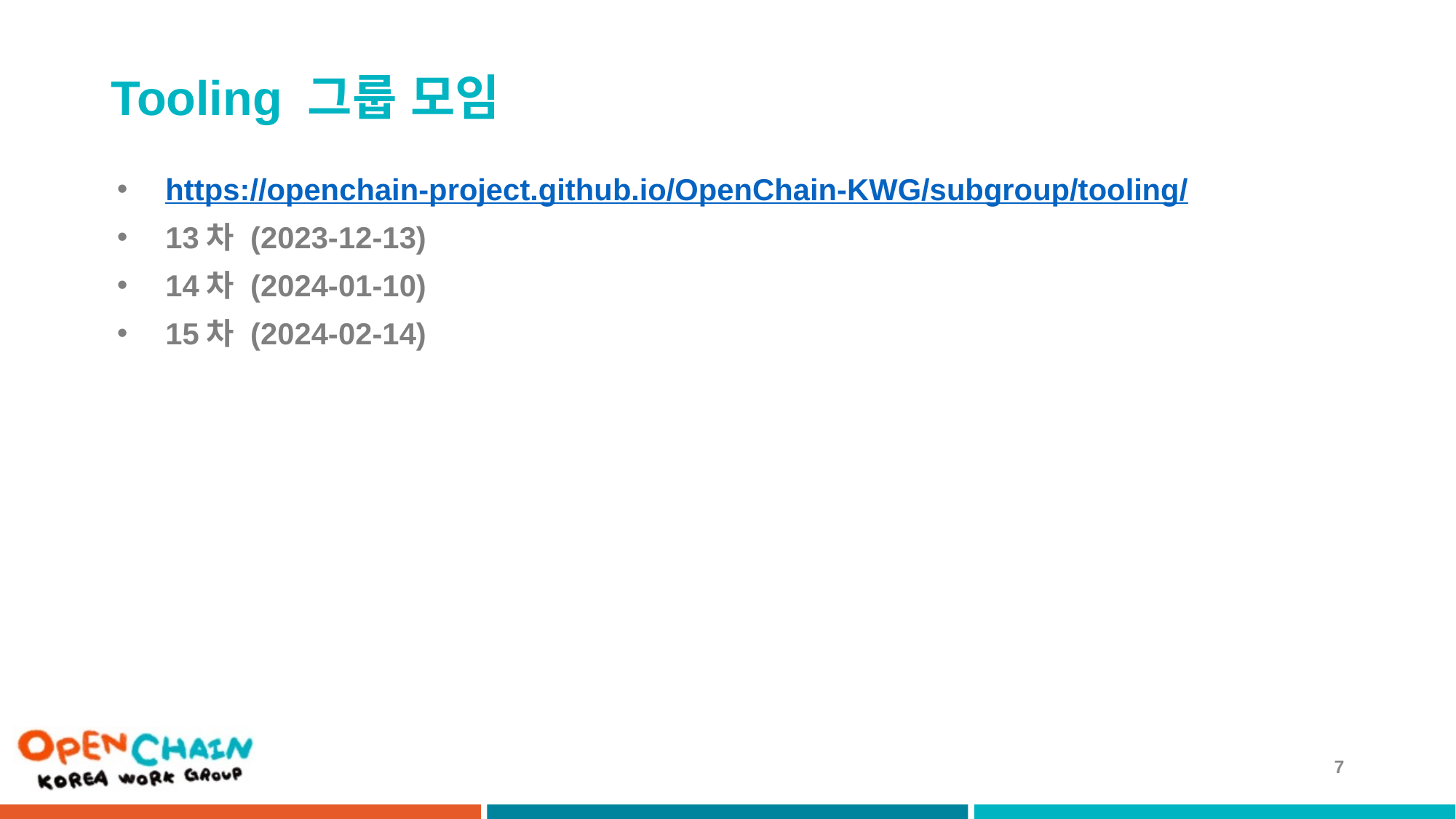

# Tooling 그룹 모임
https://openchain-project.github.io/OpenChain-KWG/subgroup/tooling/
13차 (2023-12-13)
14차 (2024-01-10)
15차 (2024-02-14)
7